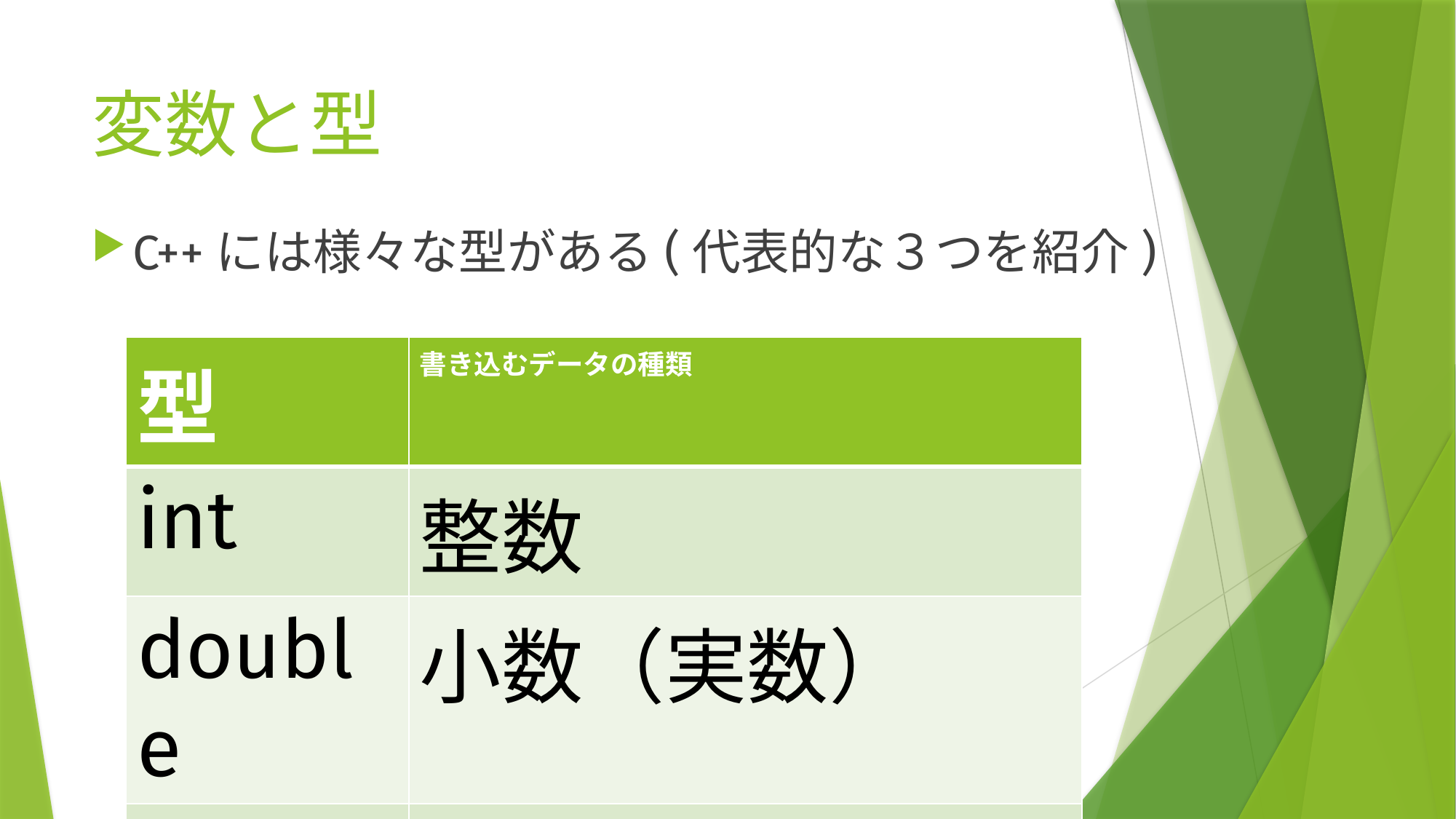

# 変数と型
C++には様々な型がある(代表的な３つを紹介)
| 型 | 書き込むデータの種類 |
| --- | --- |
| int | 整数 |
| double | 小数（実数） |
| string | 文字列 |